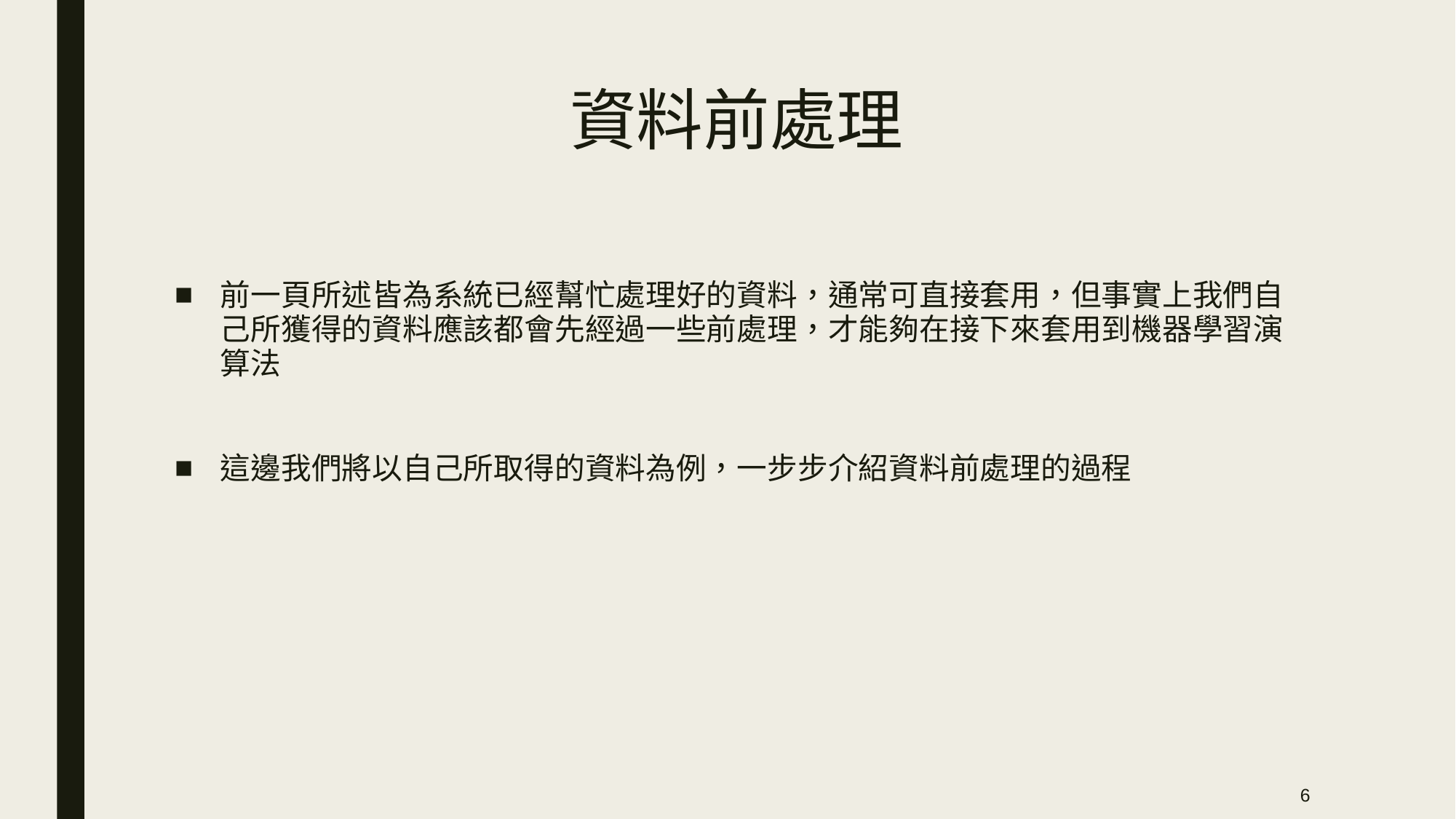

# 資料前處理
前一頁所述皆為系統已經幫忙處理好的資料，通常可直接套用，但事實上我們自己所獲得的資料應該都會先經過一些前處理，才能夠在接下來套用到機器學習演算法

這邊我們將以自己所取得的資料為例，一步步介紹資料前處理的過程

6